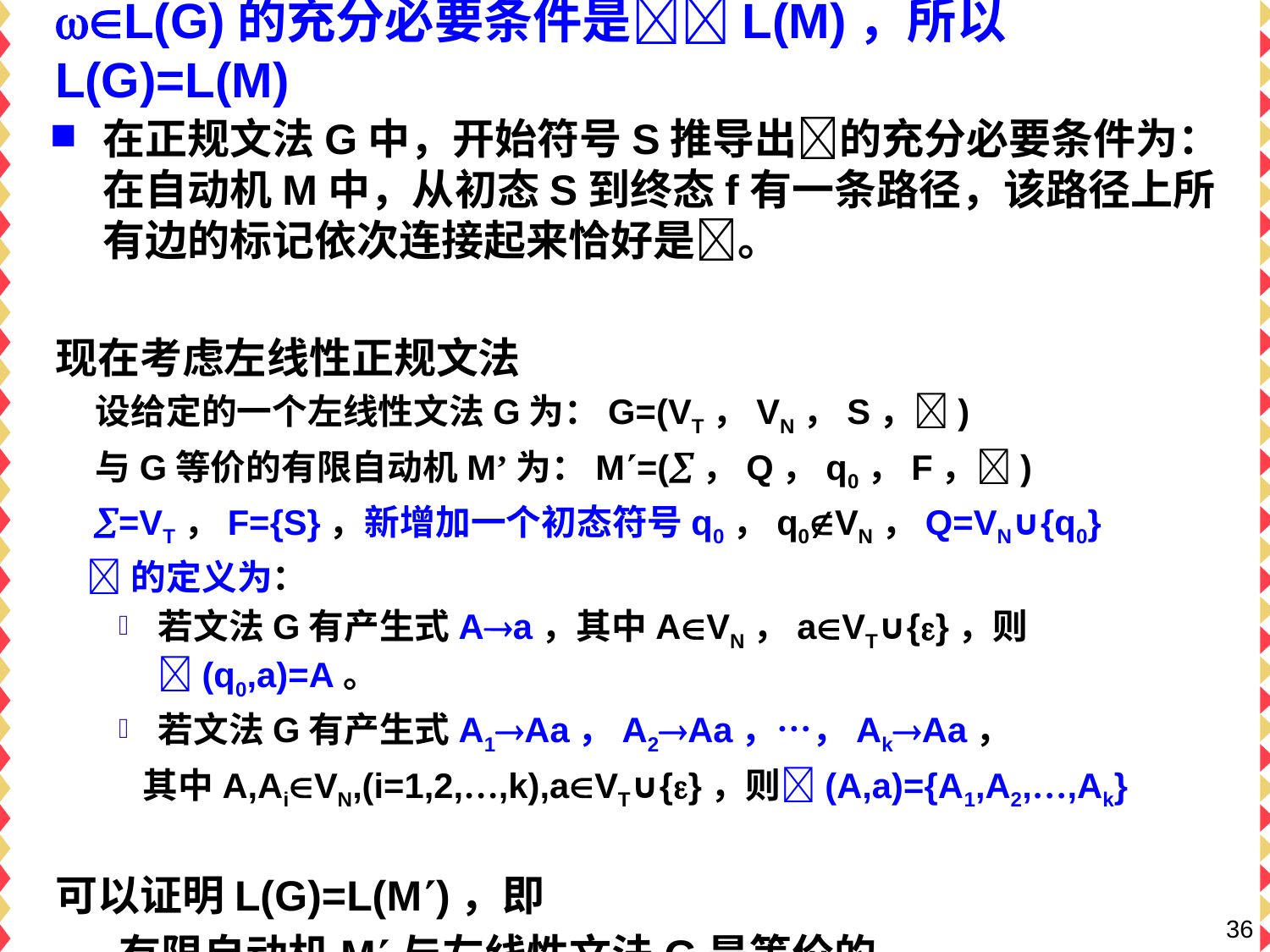

# ω∈L(G)的充分必要条件是ω∈L(M)，所以L(G)=L(M)
在正规文法G中，开始符号S推导出ω的充分必要条件为：在自动机M中，从初态S到终态f有一条路径，该路径上所有边的标记依次连接起来恰好是ω。

现在考虑左线性正规文法
    设给定的一个左线性文法G为：G=(VT，VN，S，ϕ)
    与G等价的有限自动机M’为：M′=(∑，Q，q0，F，δ)
    ∑=VT，F={S}，新增加一个初态符号q0，q0∉VN，Q=VN∪{q0}
    δ的定义为：
若文法G有产生式A→a，其中A∈VN，a∈VT∪{ε}，则δ(q0,a)=A。
若文法G有产生式A1→Aa，A2→Aa，…，Ak→Aa，
  其中A,Ai∈VN,(i=1,2,…,k),a∈VT∪{ε}，则δ(A,a)={A1,A2,…,Ak}

可以证明L(G)=L(M′)，即
有限自动机M′与左线性文法G是等价的。
36